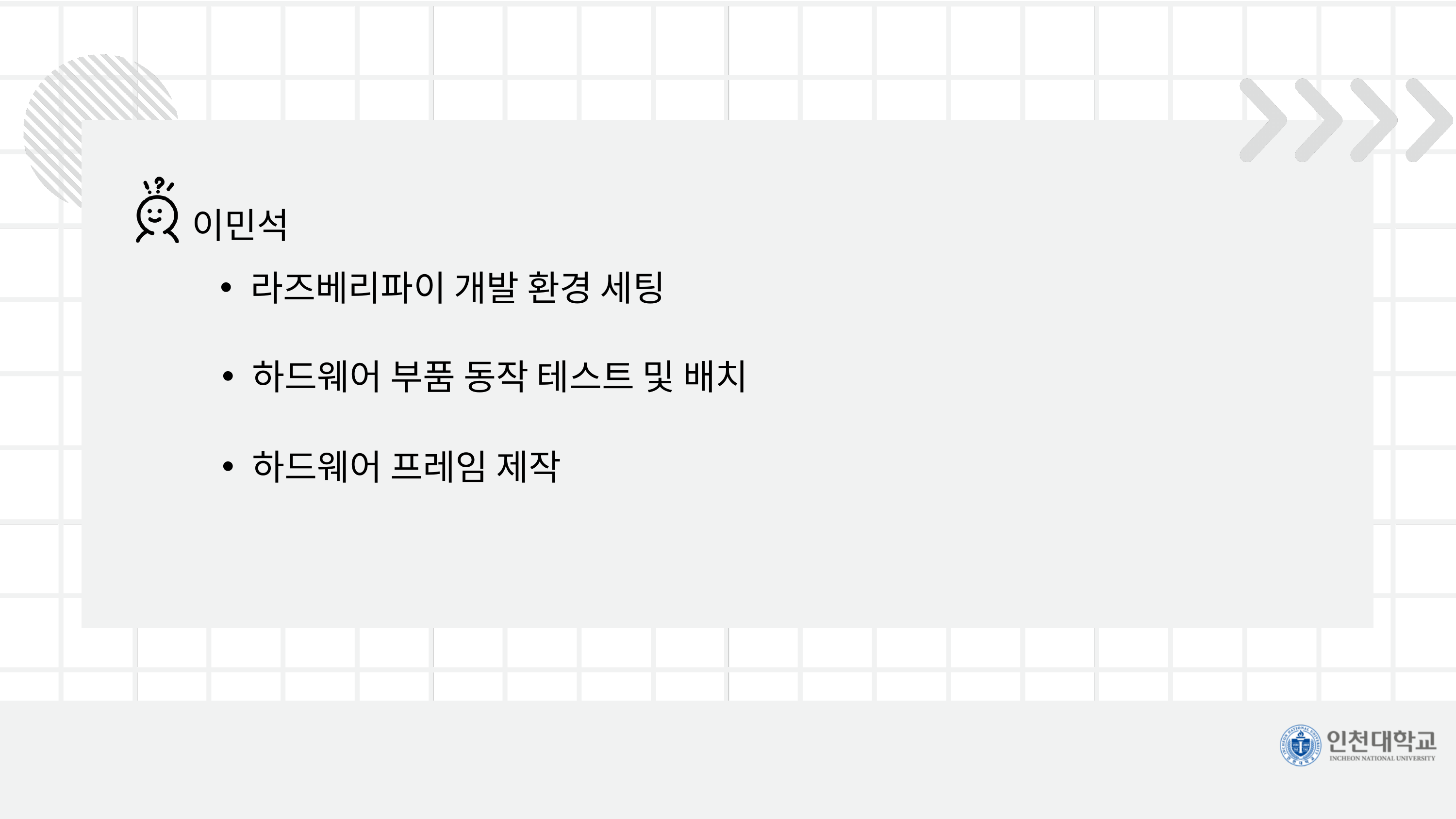

이민석
라즈베리파이 개발 환경 세팅
하드웨어 부품 동작 테스트 및 배치
하드웨어 프레임 제작